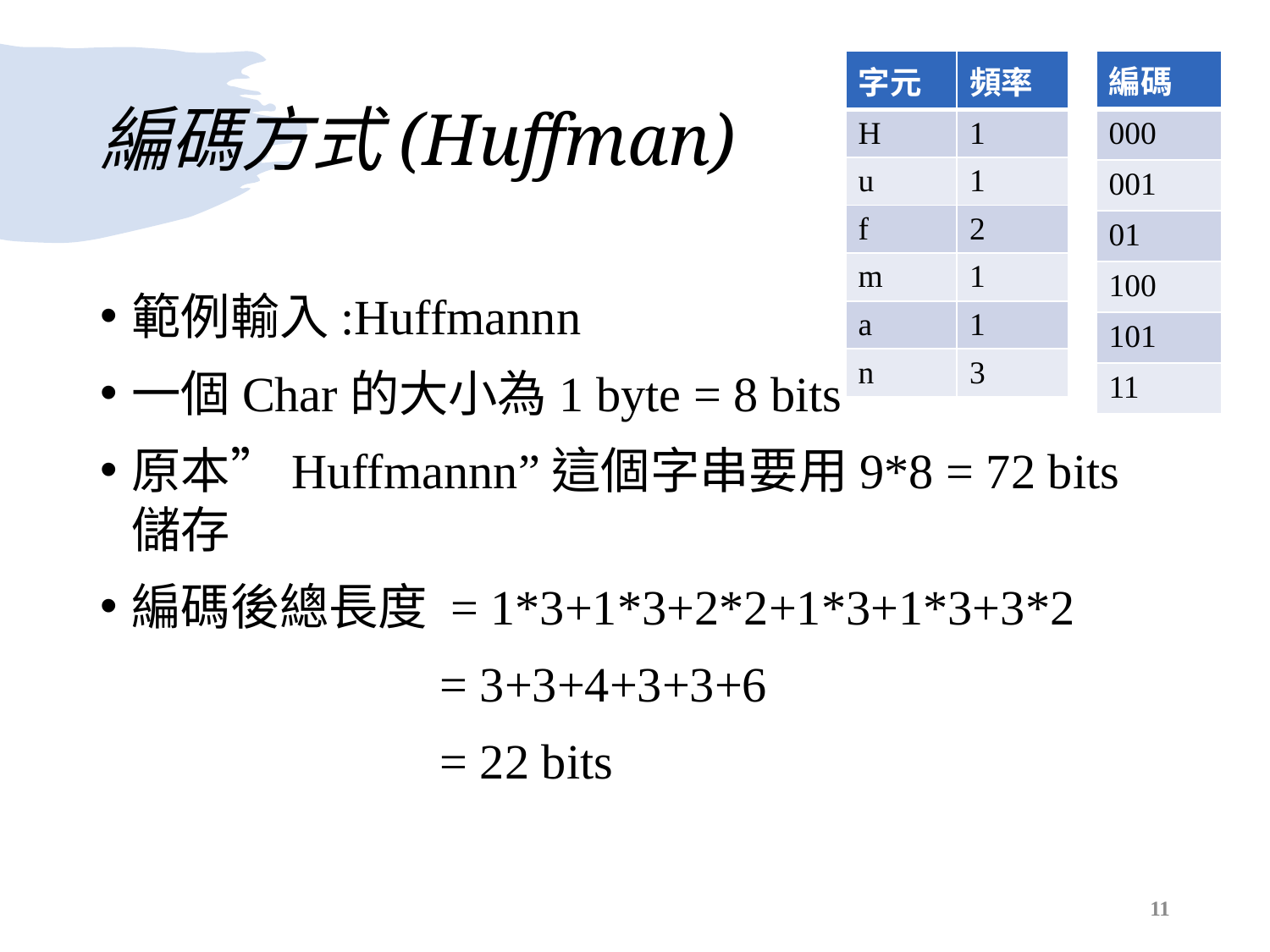

# 編碼方式(Huffman)
| 編碼 |
| --- |
| 000 |
| 001 |
| 01 |
| 100 |
| 101 |
| 11 |
| 字元 | 頻率 |
| --- | --- |
| H | 1 |
| u | 1 |
| f | 2 |
| m | 1 |
| a | 1 |
| n | 3 |
範例輸入:Huffmannn
一個Char的大小為1 byte = 8 bits
原本”Huffmannn”這個字串要用9*8 = 72 bits儲存
編碼後總長度 = 1*3+1*3+2*2+1*3+1*3+3*2
		       = 3+3+4+3+3+6
		       = 22 bits

11